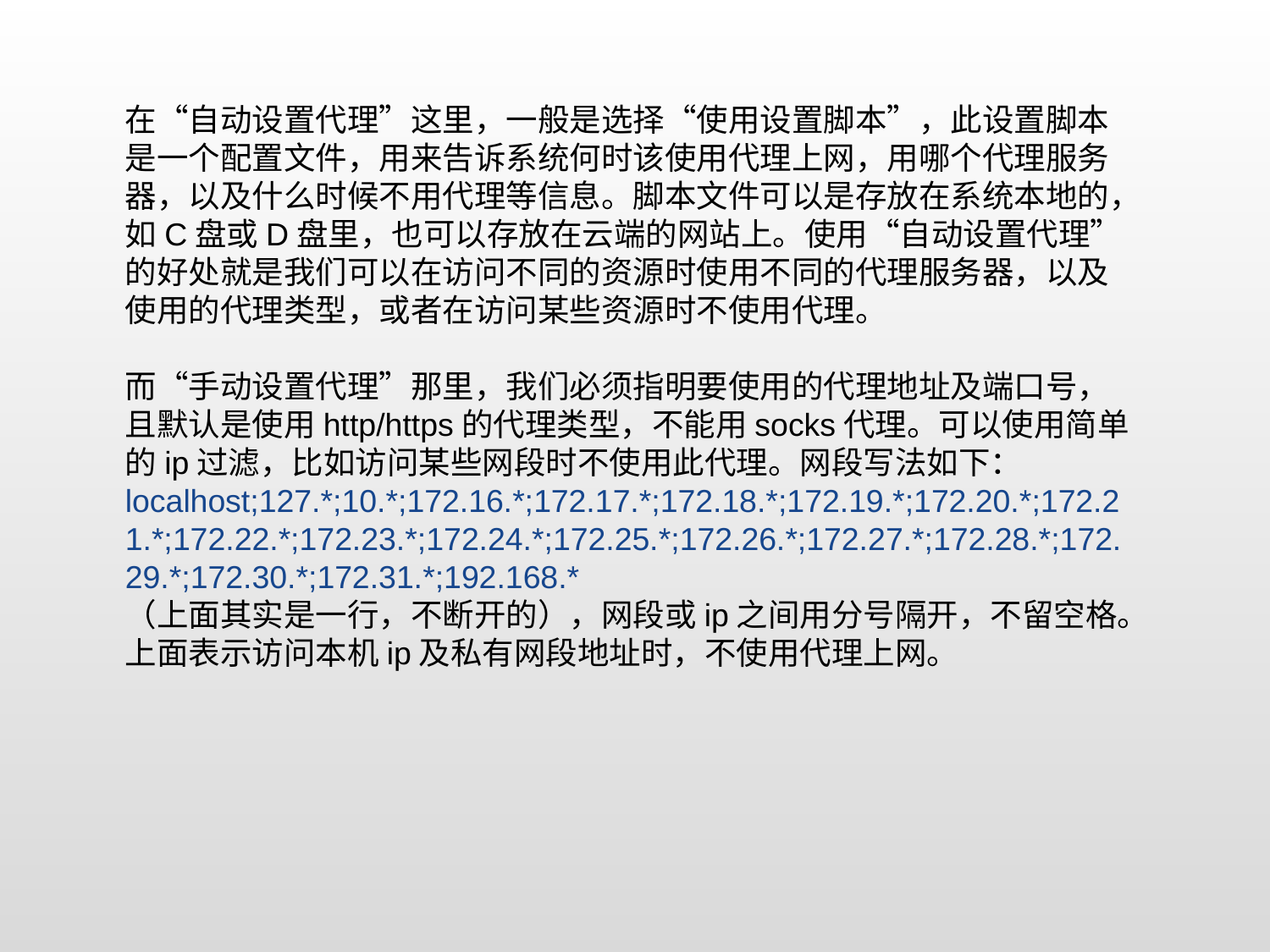

在“自动设置代理”这里，一般是选择“使用设置脚本”，此设置脚本是一个配置文件，用来告诉系统何时该使用代理上网，用哪个代理服务器，以及什么时候不用代理等信息。脚本文件可以是存放在系统本地的，如C盘或D盘里，也可以存放在云端的网站上。使用“自动设置代理”的好处就是我们可以在访问不同的资源时使用不同的代理服务器，以及使用的代理类型，或者在访问某些资源时不使用代理。

而“手动设置代理”那里，我们必须指明要使用的代理地址及端口号，且默认是使用http/https的代理类型，不能用socks代理。可以使用简单的ip过滤，比如访问某些网段时不使用此代理。网段写法如下：
localhost;127.*;10.*;172.16.*;172.17.*;172.18.*;172.19.*;172.20.*;172.21.*;172.22.*;172.23.*;172.24.*;172.25.*;172.26.*;172.27.*;172.28.*;172.29.*;172.30.*;172.31.*;192.168.*
（上面其实是一行，不断开的），网段或ip之间用分号隔开，不留空格。上面表示访问本机ip及私有网段地址时，不使用代理上网。